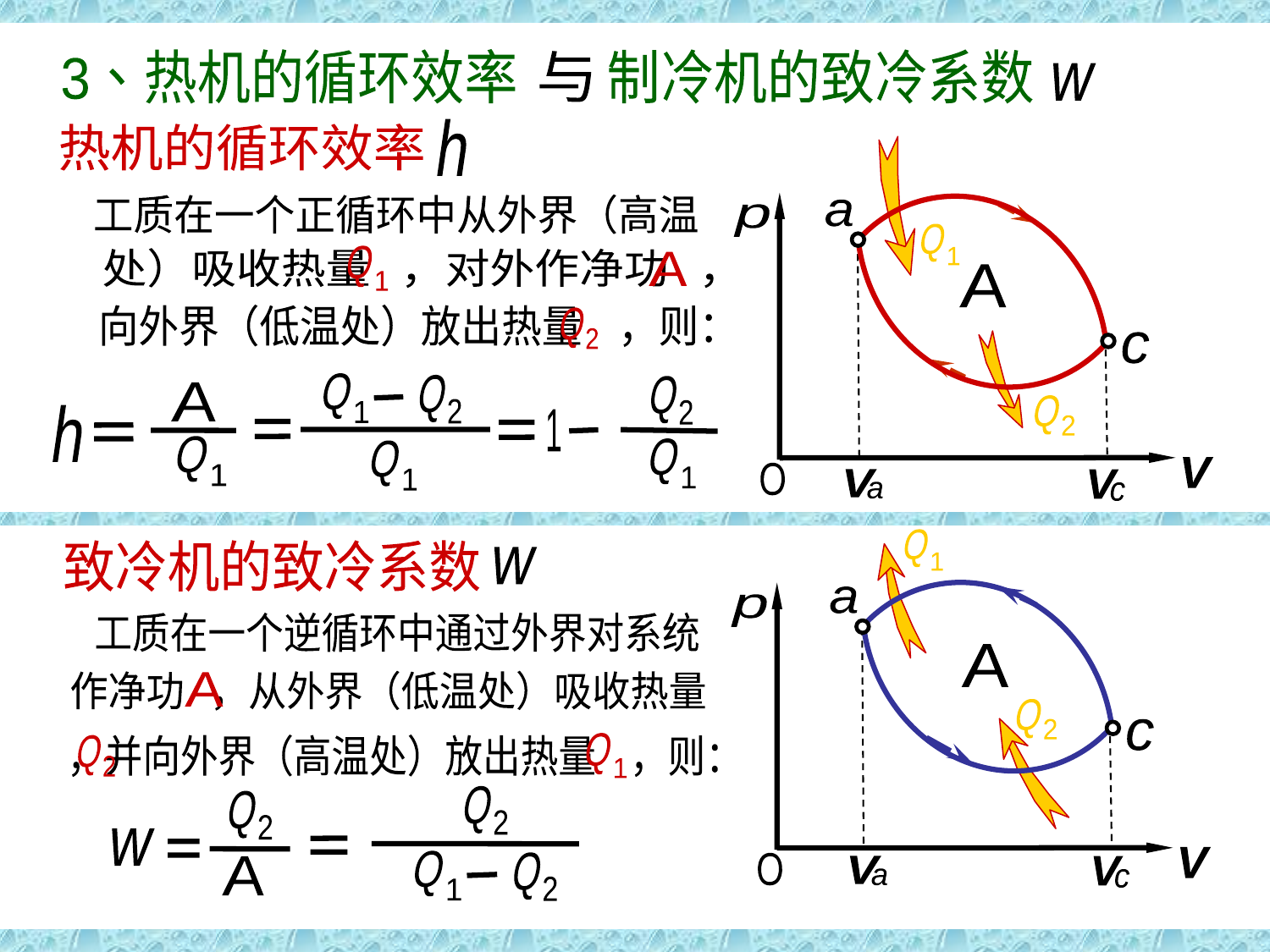

循环效率
3、热机的循环效率      制冷机的致冷系数
与
w
η
热机的循环效率

Q
1

a

c

p
V

O
工质在一个正循环中从外界（高温
Q
1
处）吸收热量   ，对外作净功   ，
A
向外界（低温处）放出热量    ，则：
Q
2

V
a

V
c
A

Q
2
Q
1
Q
2

Q
2
A
η
1

Q
1
Q
1
Q
1

Q
1

致冷机的致冷系数
w

p
V

O
a

c

工质在一个逆循环中通过外界对系统
作净功   ，从外界（低温处）吸收热量
A
Q
1
   ，并向外界（高温处）放出热量    ，则：
Q
2

V
a

V
c
A
Q
2

Q
2
Q
2
w

A

Q
1
Q
2